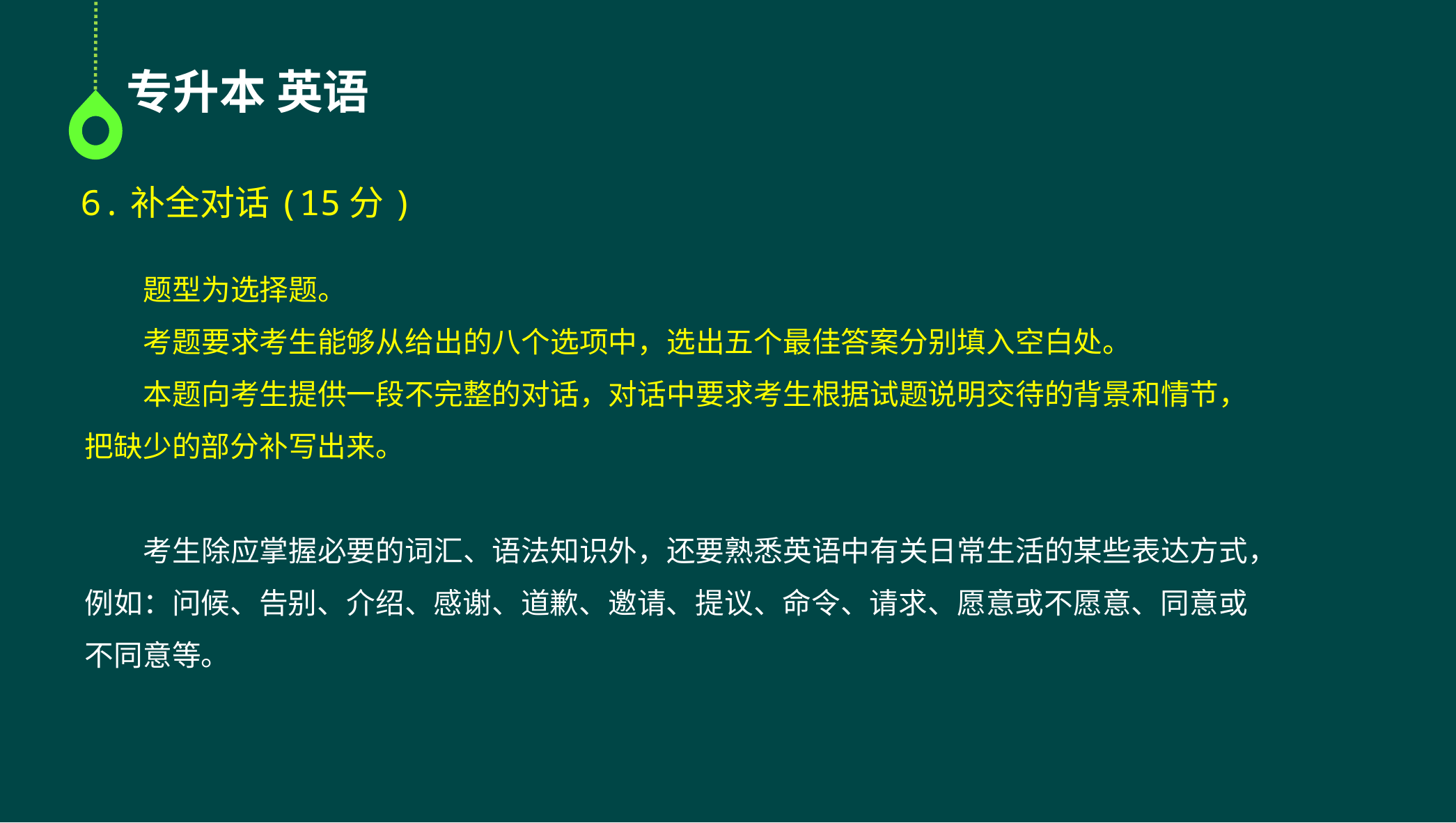

专升本 英语
6.补全对话(15分)
        题型为选择题。
        考题要求考生能够从给出的八个选项中，选出五个最佳答案分别填入空白处。
        本题向考生提供一段不完整的对话，对话中要求考生根据试题说明交待的背景和情节，把缺少的部分补写出来。

        考生除应掌握必要的词汇、语法知识外，还要熟悉英语中有关日常生活的某些表达方式，例如：问候、告别、介绍、感谢、道歉、邀请、提议、命令、请求、愿意或不愿意、同意或不同意等。